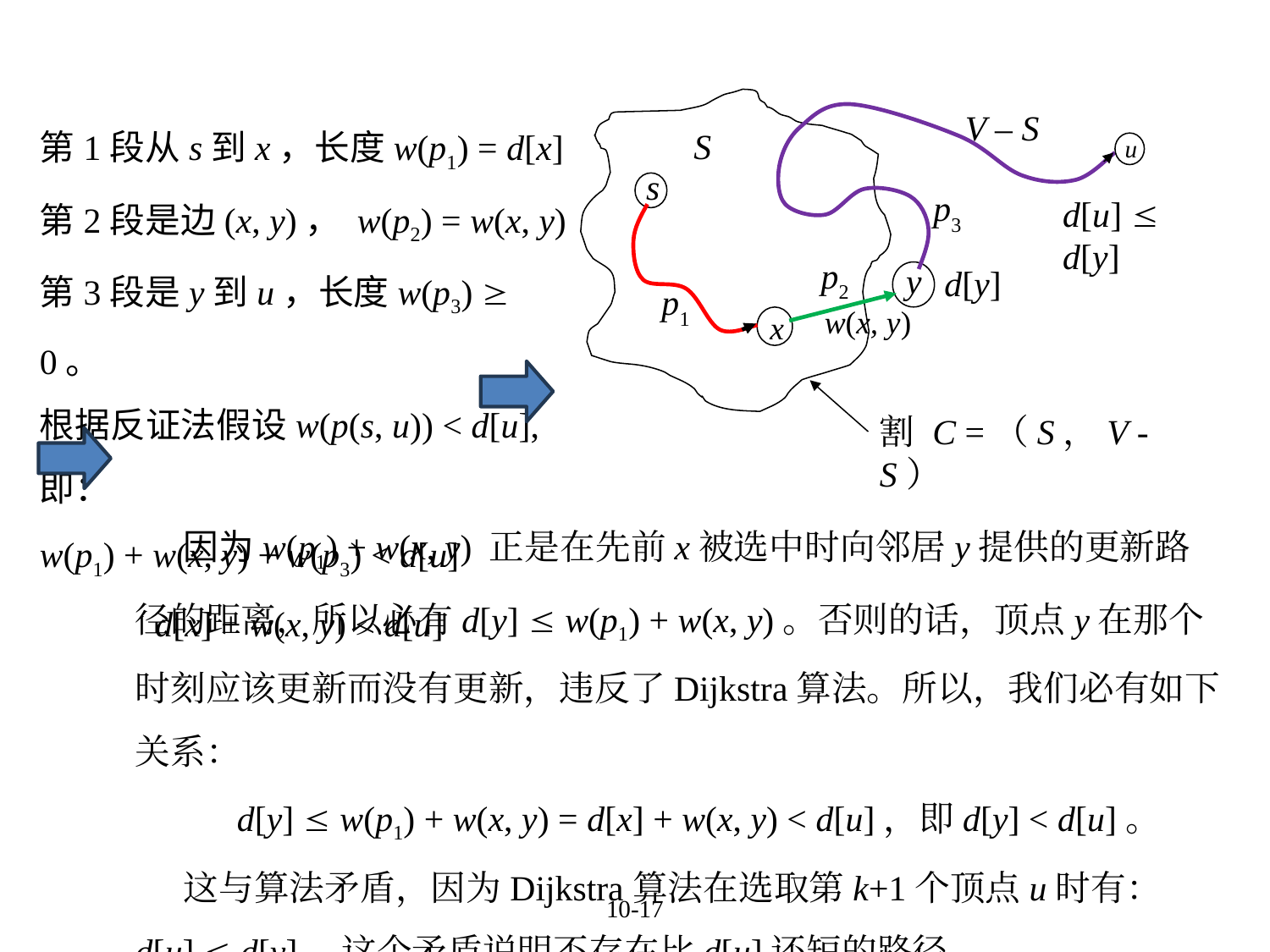

V – S

S
u

s

p3
d[u] ≤ d[y]

p2
y

d[y]
p1

w(x, y)
x

割 C =（S，V - S）
第1段从s到x，长度w(p1) = d[x]
第2段是边(x, y)， w(p2) = w(x, y)
第3段是y到u，长度w(p3) ≥ 0。
根据反证法假设w(p(s, u)) < d[u], 即：
w(p1) + w(x, y) + w(p3) < d[u]
             d[x] + w(x, y) < d[u]

因为w(p1) + w(x, y) 正是在先前x被选中时向邻居y提供的更新路径的距离，所以必有d[y] ≤ w(p1) + w(x, y)。否则的话，顶点y在那个时刻应该更新而没有更新，违反了Dijkstra算法。所以，我们必有如下关系：
      d[y] ≤ w(p1) + w(x, y) = d[x] + w(x, y) < d[u]，即d[y] < d[u]。
这与算法矛盾，因为Dijkstra算法在选取第k+1个顶点u时有：d[u] ≤ d[y]。这个矛盾说明不存在比d[u]还短的路径。
10-17